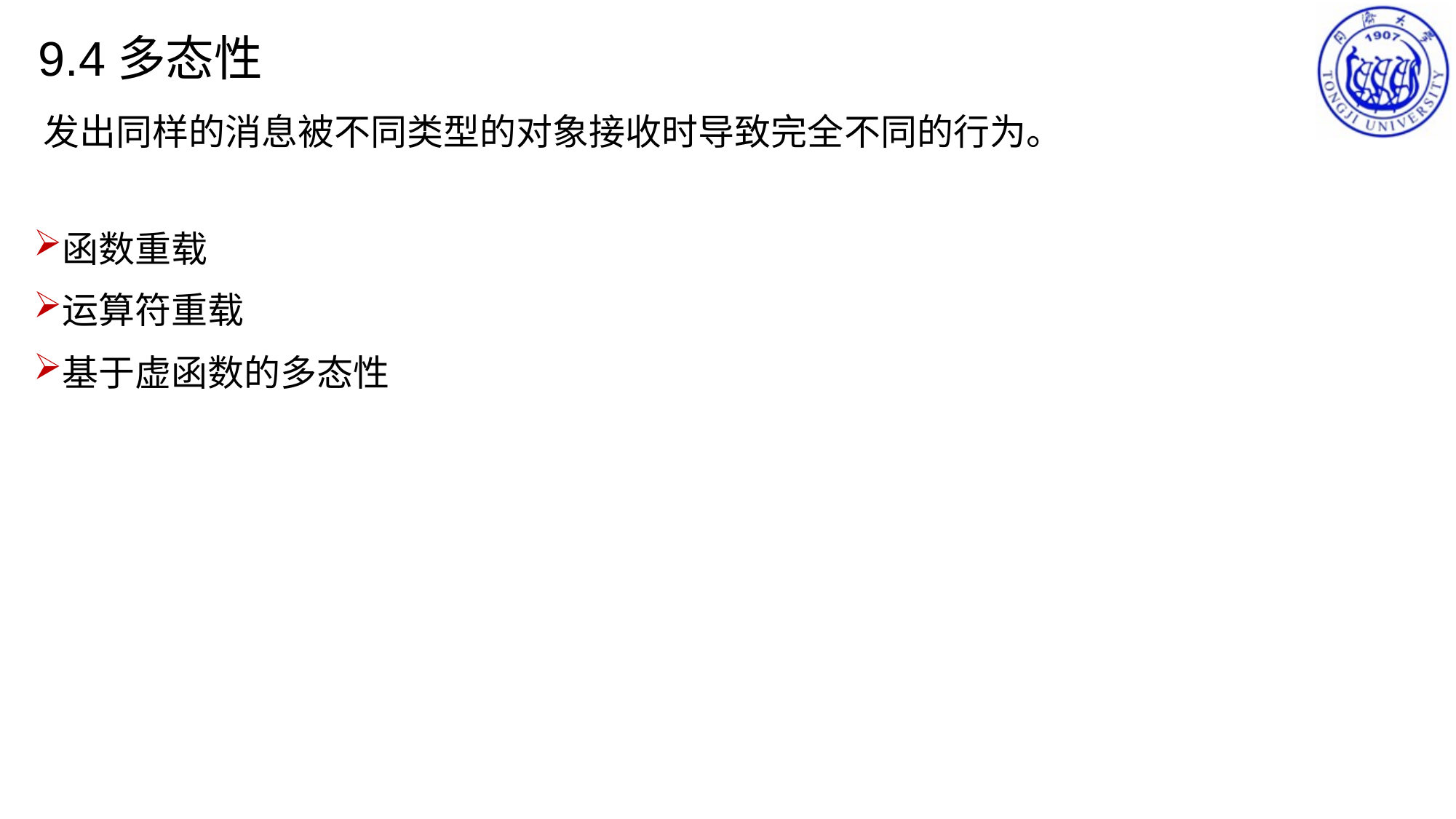

9.4多态性
 发出同样的消息被不同类型的对象接收时导致完全不同的行为。
函数重载
运算符重载
基于虚函数的多态性